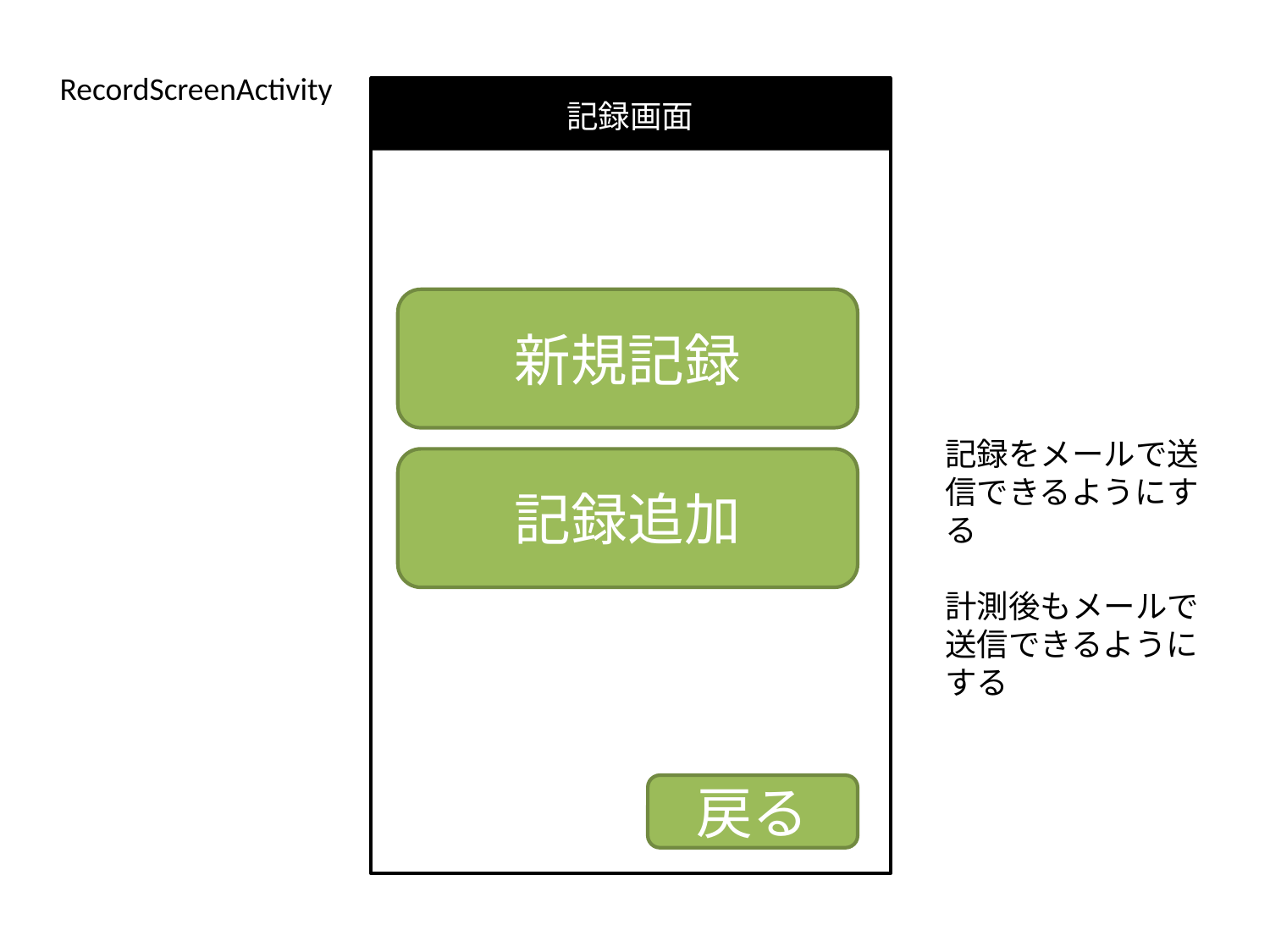

RecordScreenActivity

記録画面
新規記録
記録をメールで送信できるようにする
計測後もメールで送信できるようにする
記録追加
戻る